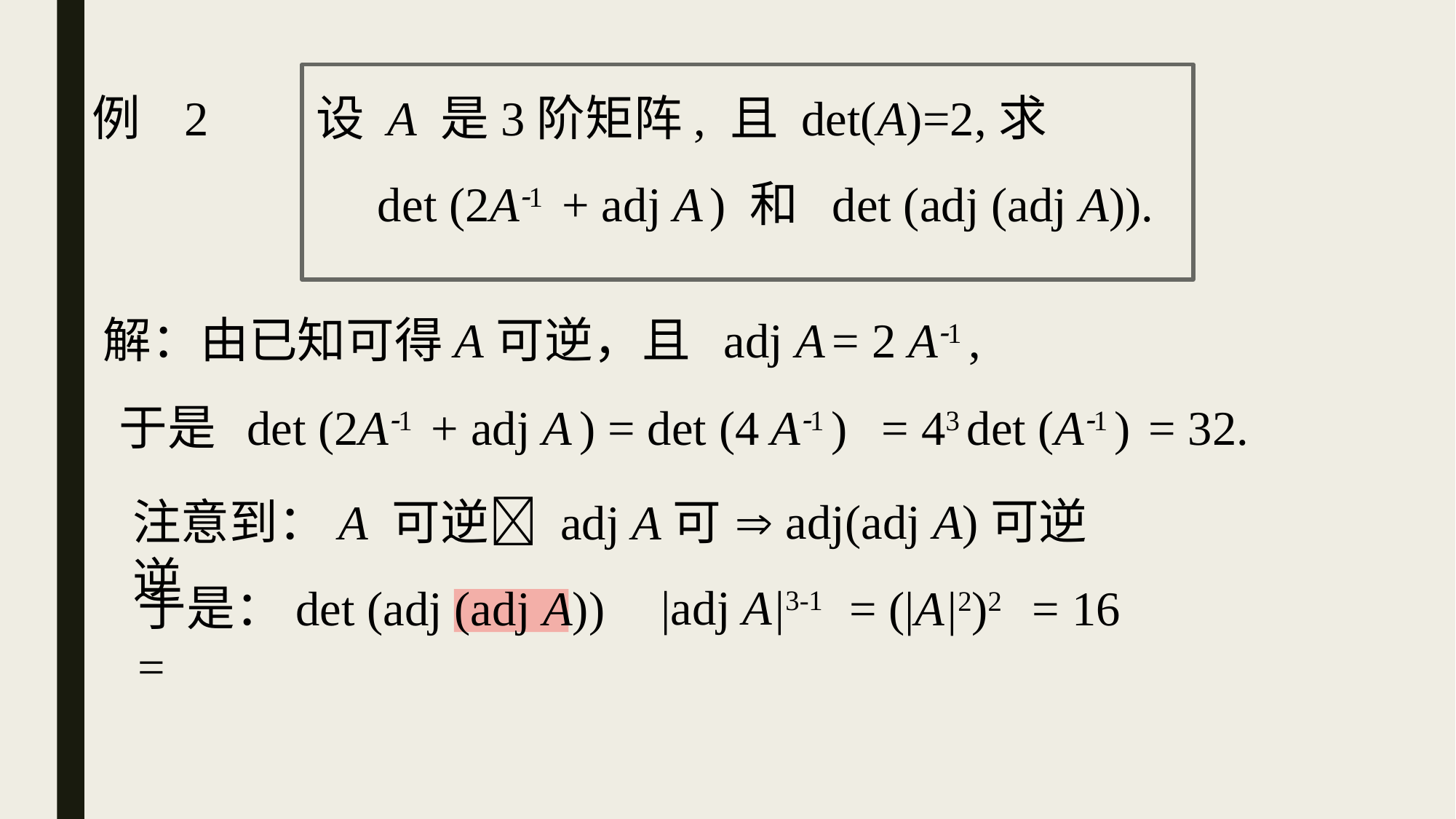

例   2
设 A 是3阶矩阵, 且 det(A)=2,求
det (2A−1  + adj A ) 和  det (adj (adj A)).
解：由已知可得A可逆，且  adj A = 2 A−1 ,
det (2A−1  + adj A ) = det (4 A−1 )
= 43 det (A−1 )
= 32.
于是
⇒ adj(adj A)可逆
注意到：A 可逆⇒ adj A可逆
 |adj A|3-1
于是：det (adj (adj A)) =
 = (|A|2)2
= 16